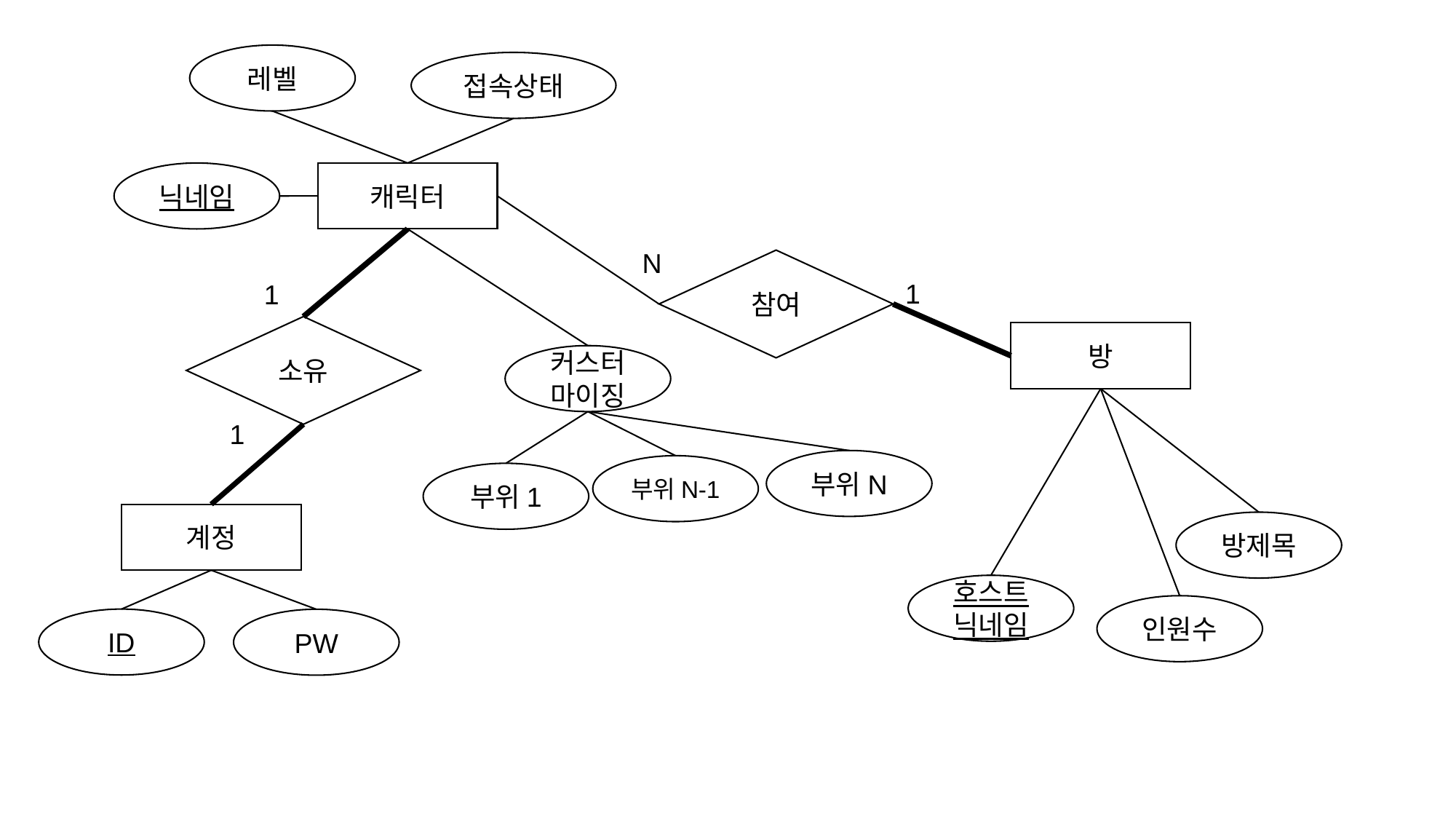

레벨
접속상태
닉네임
캐릭터
N
참여
1
1
소유
방
커스터마이징
1
부위N
부위N-1
부위1
계정
방제목
호스트닉네임
인원수
ID
PW